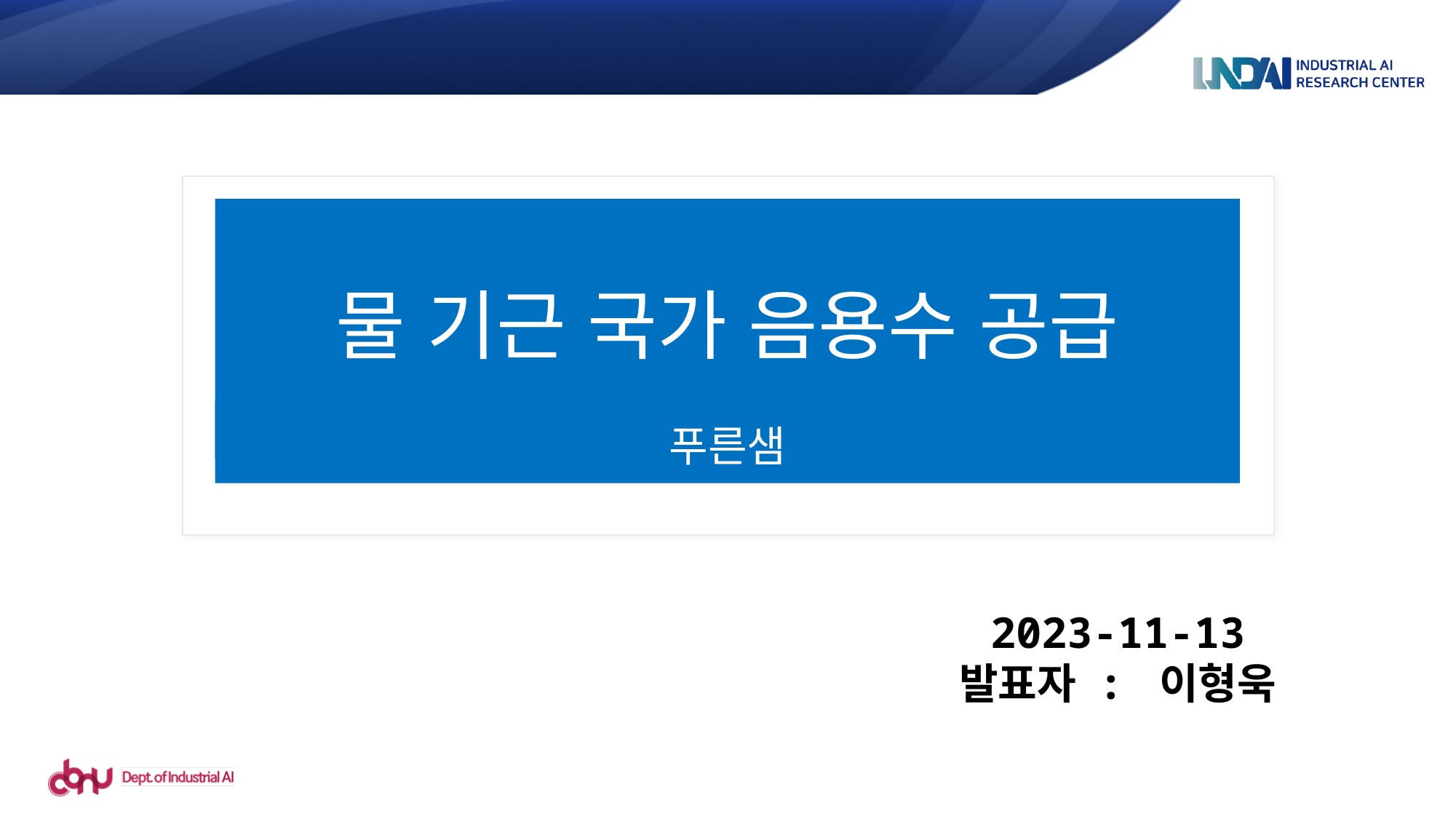

# 물 기근 국가 음용수 공급
푸른샘
2023-11-13
발표자 : 이형욱